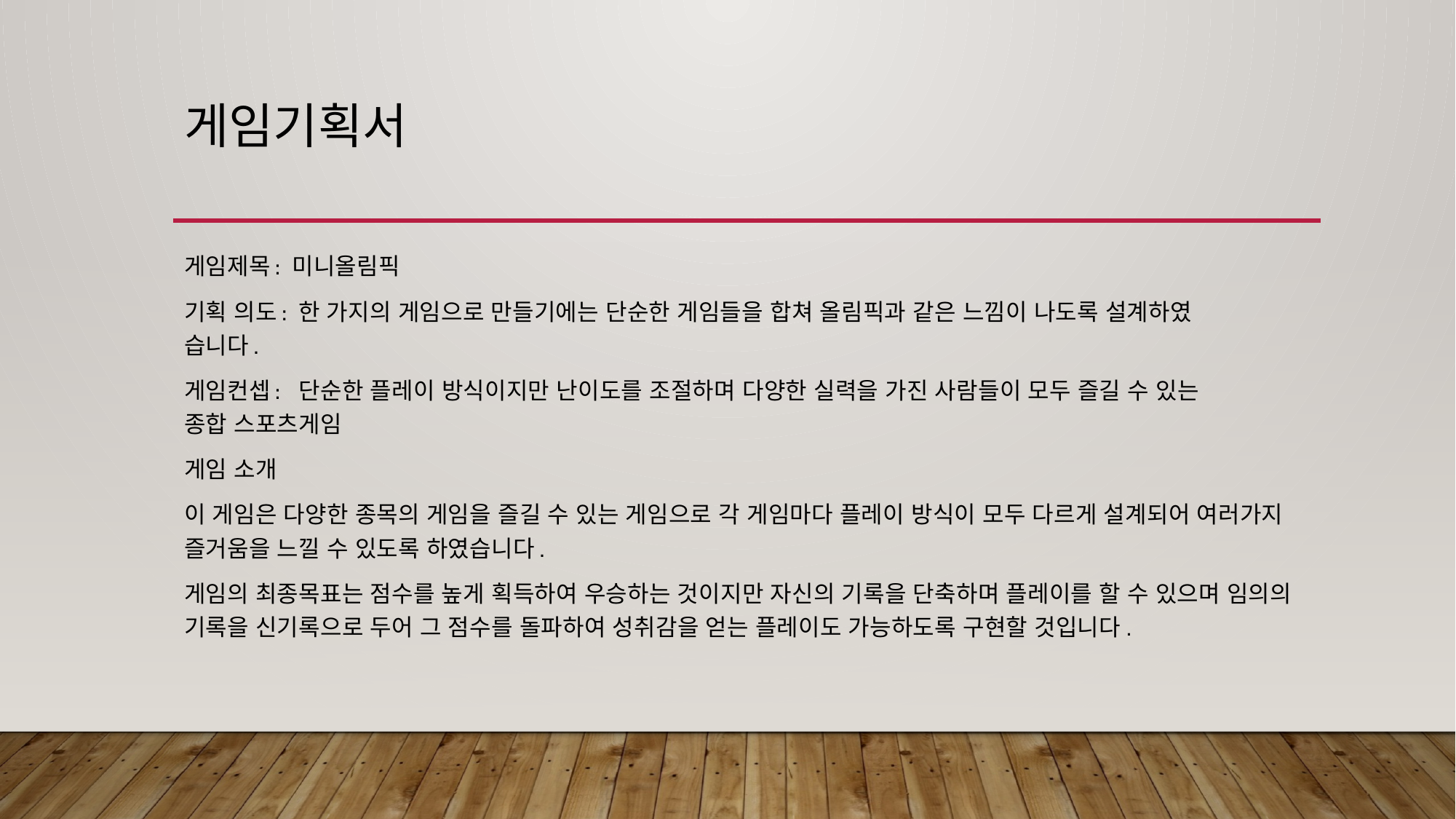

# 게임기획서
게임제목: 미니올림픽
기획 의도: 한 가지의 게임으로 만들기에는 단순한 게임들을 합쳐 올림픽과 같은 느낌이 나도록 설계하였	습니다.
게임컨셉:  단순한 플레이 방식이지만 난이도를 조절하며 다양한 실력을 가진 사람들이 모두 즐길 수 있는 	종합 스포츠게임
게임 소개
이 게임은 다양한 종목의 게임을 즐길 수 있는 게임으로 각 게임마다 플레이 방식이 모두 다르게 설계되어 여러가지 즐거움을 느낄 수 있도록 하였습니다.
게임의 최종목표는 점수를 높게 획득하여 우승하는 것이지만 자신의 기록을 단축하며 플레이를 할 수 있으며 임의의 기록을 신기록으로 두어 그 점수를 돌파하여 성취감을 얻는 플레이도 가능하도록 구현할 것입니다.